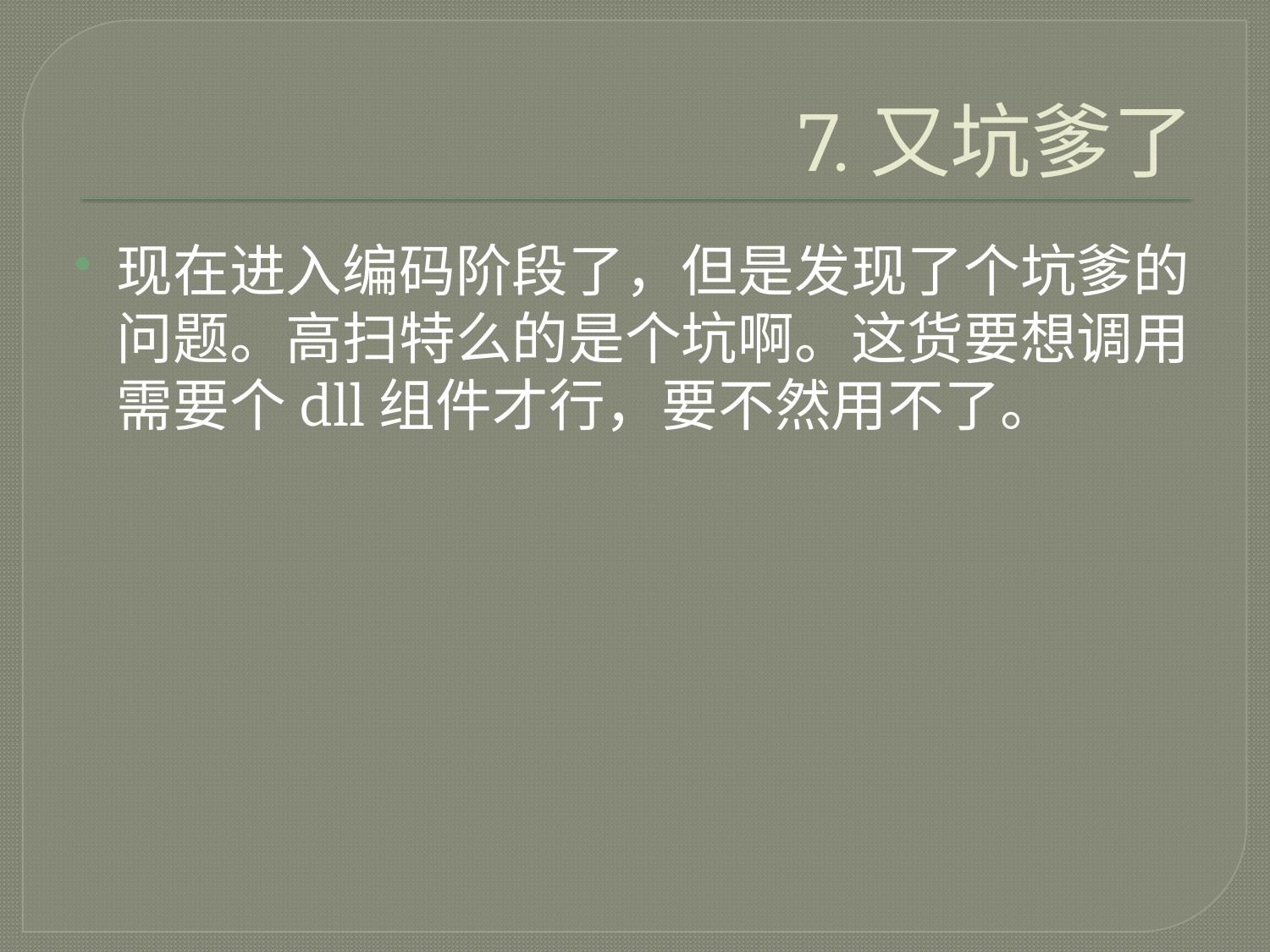

# 7.又坑爹了
现在进入编码阶段了，但是发现了个坑爹的问题。高扫特么的是个坑啊。这货要想调用需要个dll组件才行，要不然用不了。